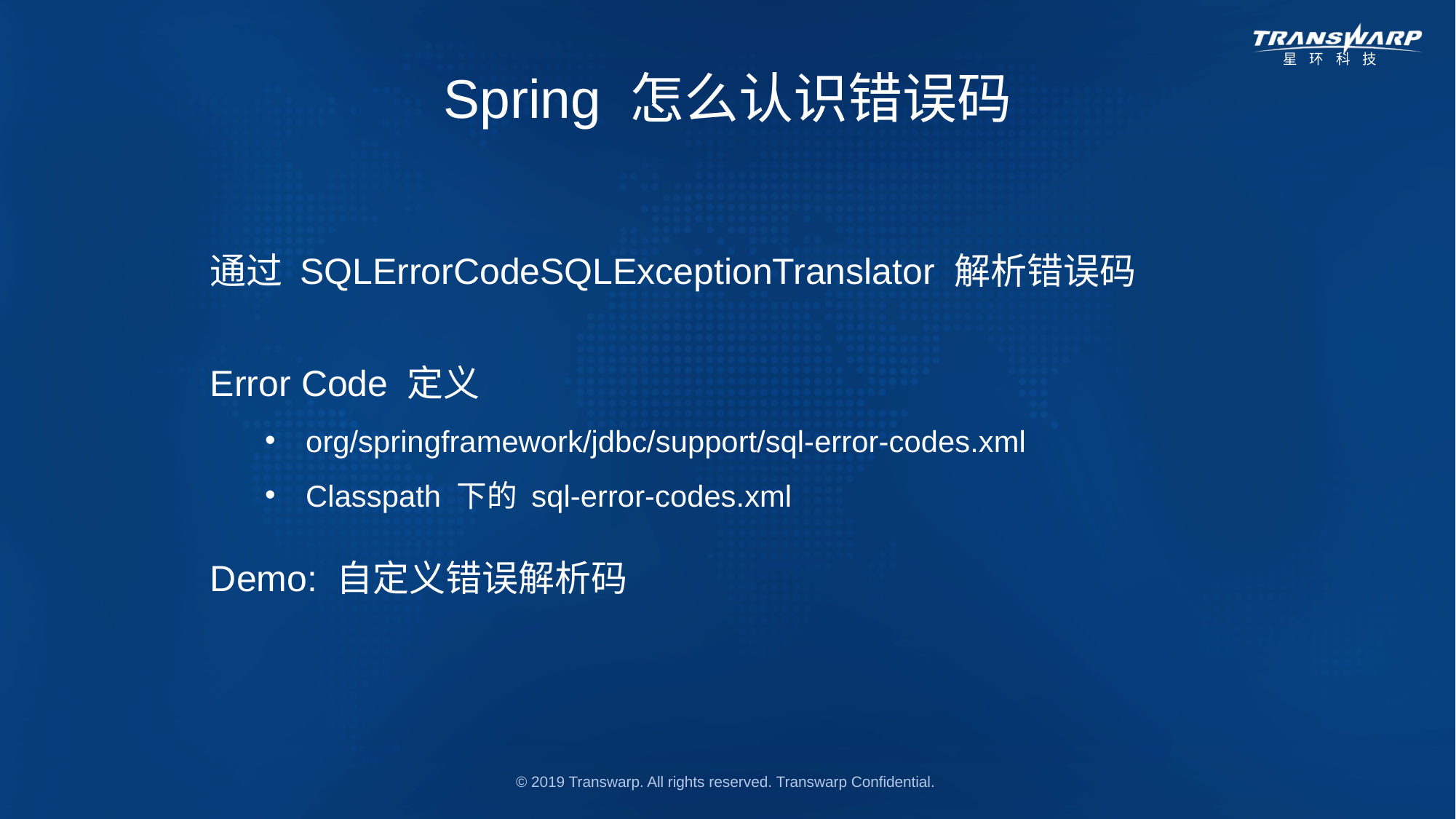

Spring 怎么认识错误码
通过 SQLErrorCodeSQLExceptionTranslator 解析错误码

Error Code 定义
org/springframework/jdbc/support/sql-error-codes.xml
Classpath 下的 sql-error-codes.xml

Demo: 自定义错误解析码

© 2019 Transwarp. All rights reserved. Transwarp Confidential.